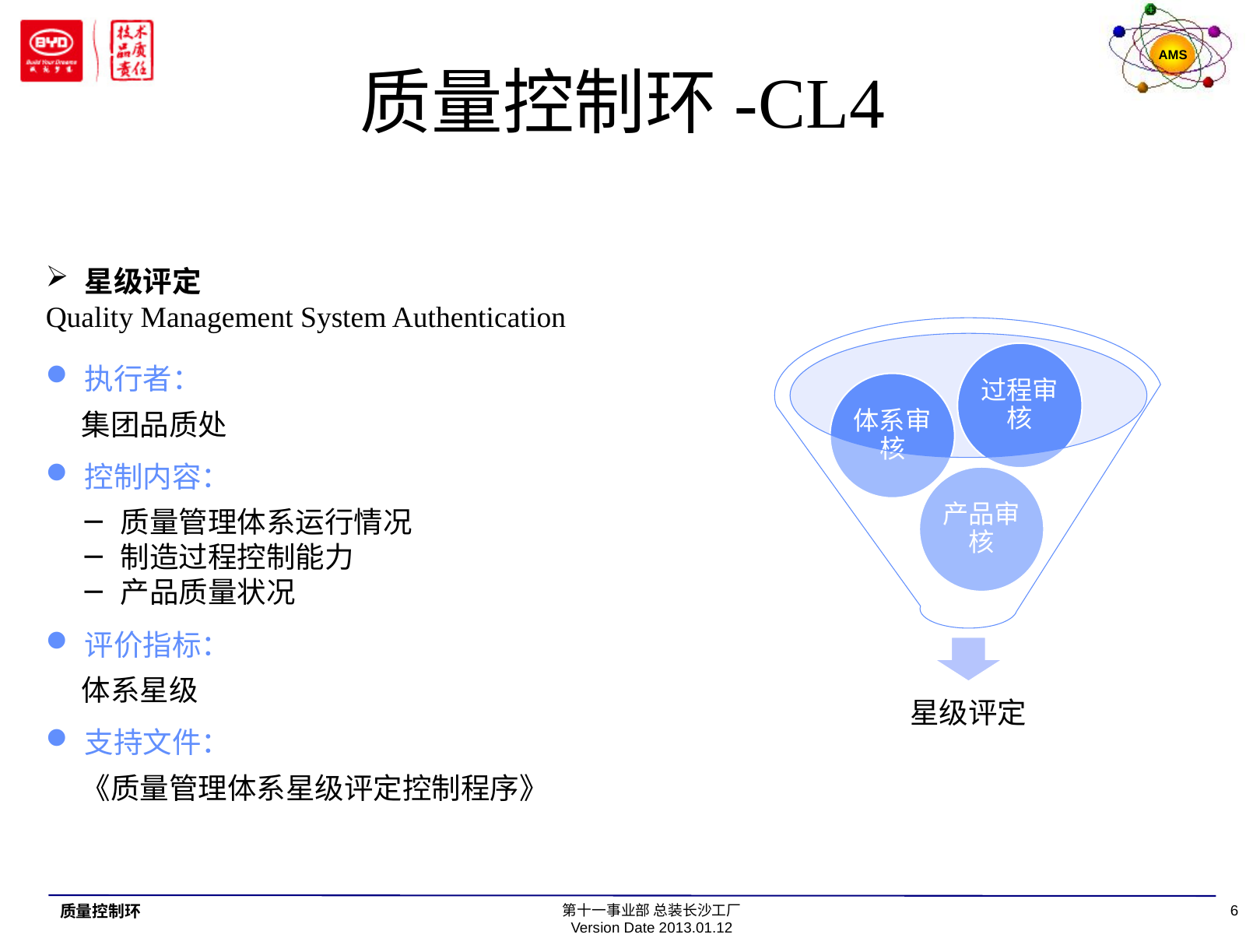

# 质量控制环-CL4
星级评定
产品审核
体系审核
过程审核
星级评定
Quality Management System Authentication
执行者：
集团品质处
控制内容：
质量管理体系运行情况
制造过程控制能力
产品质量状况
评价指标：
体系星级
支持文件：
《质量管理体系星级评定控制程序》